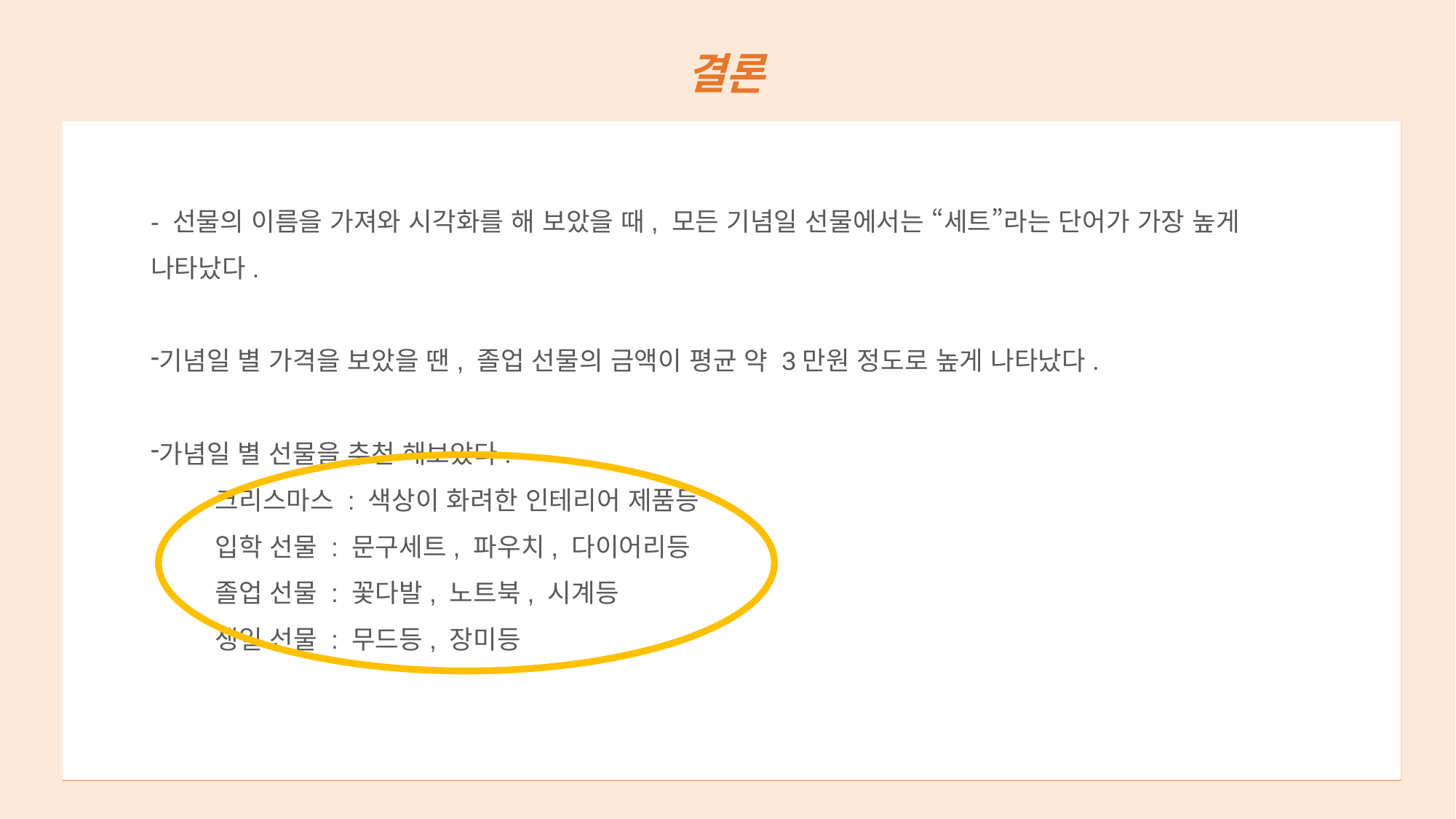

결론

- 선물의 이름을 가져와 시각화를 해 보았을 때, 모든 기념일 선물에서는 “세트”라는 단어가 가장 높게 나타났다.

기념일 별 가격을 보았을 땐, 졸업 선물의 금액이 평균 약 3만원 정도로 높게 나타났다.

가념일 별 선물을 추천 해보았다.
        크리스마스 : 색상이 화려한 인테리어 제품등
        입학 선물 : 문구세트, 파우치, 다이어리등
        졸업 선물 : 꽃다발, 노트북, 시계등
        생일 선물 : 무드등, 장미등